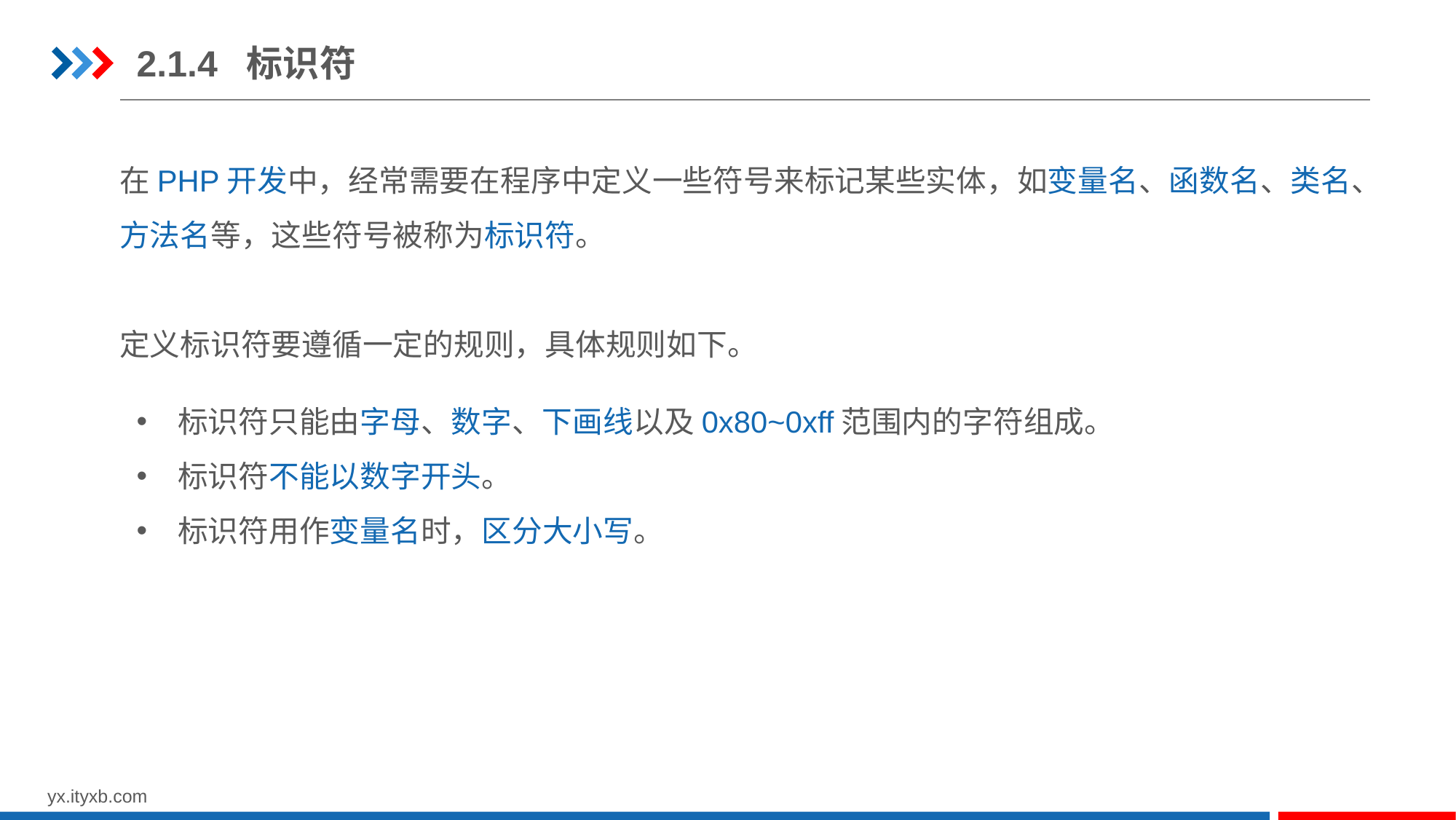

2.1.4  标识符
在PHP开发中，经常需要在程序中定义一些符号来标记某些实体，如变量名、函数名、类名、方法名等，这些符号被称为标识符。

定义标识符要遵循一定的规则，具体规则如下。
标识符只能由字母、数字、下画线以及0x80~0xff范围内的字符组成。
标识符不能以数字开头。
标识符用作变量名时，区分大小写。